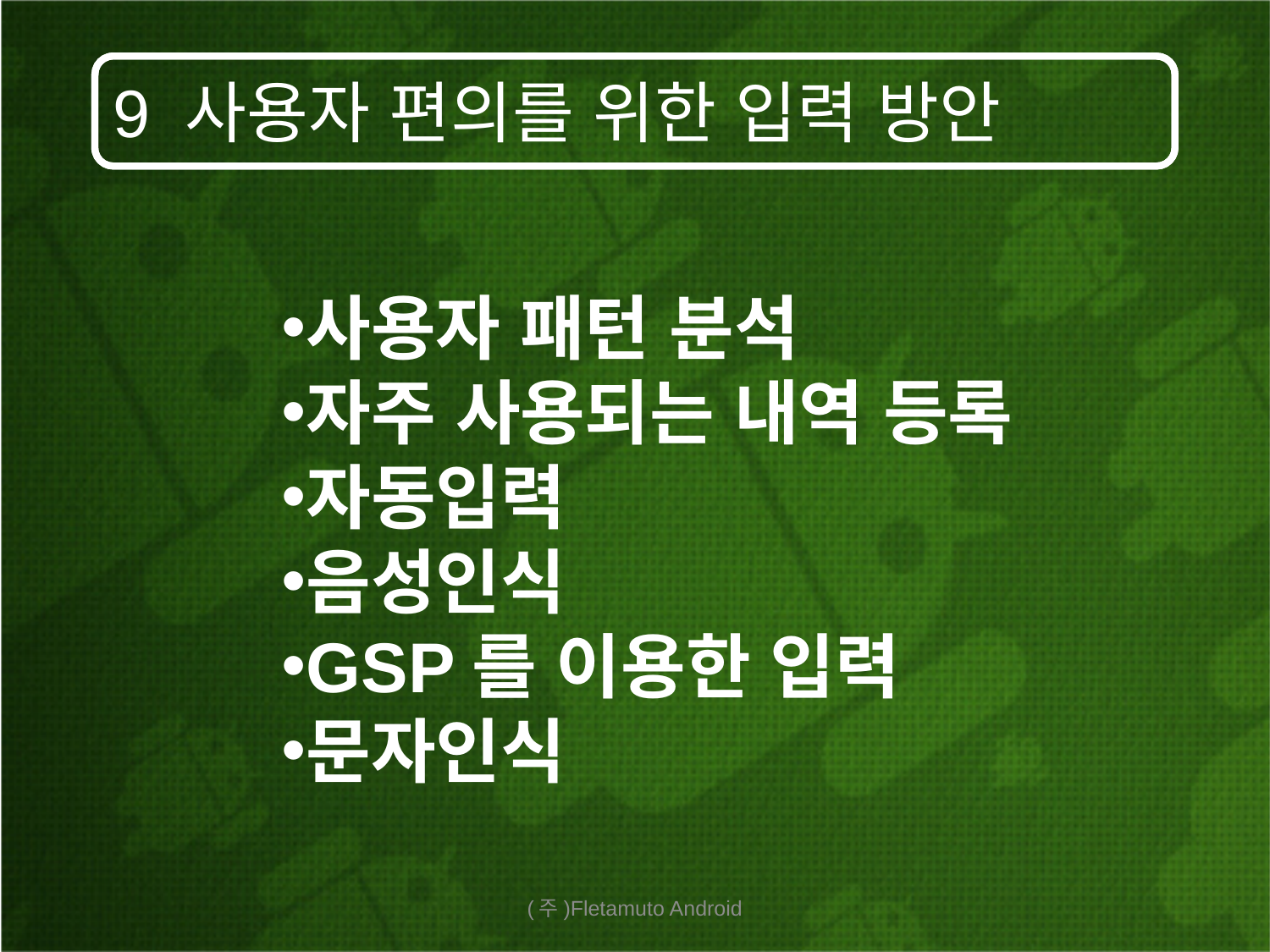

9 사용자 편의를 위한 입력 방안
사용자 패턴 분석
자주 사용되는 내역 등록
자동입력
음성인식
GSP를 이용한 입력
문자인식

(주)Fletamuto Android